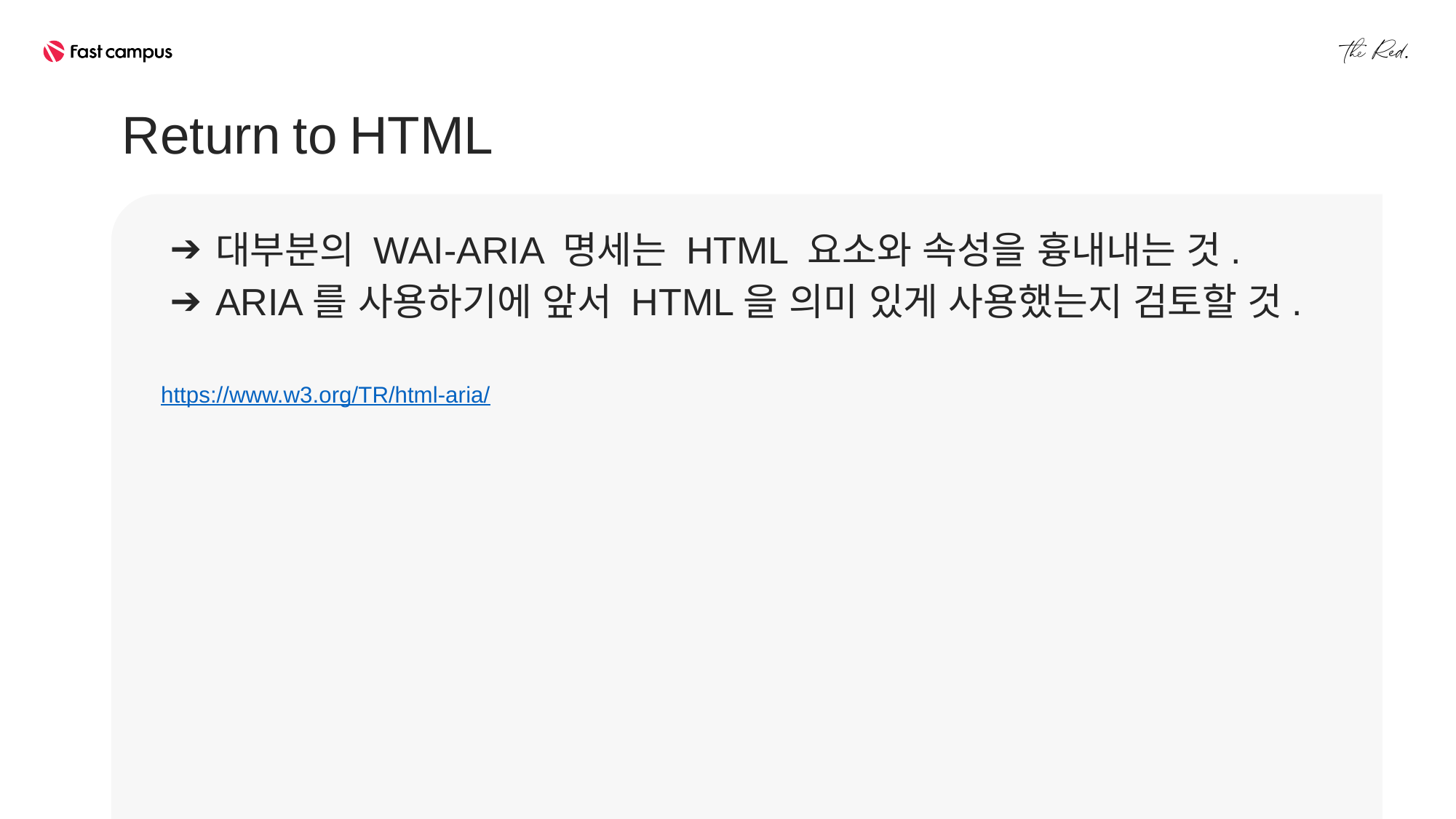

Return to HTML
대부분의 WAI-ARIA 명세는 HTML 요소와 속성을 흉내내는 것.
ARIA를 사용하기에 앞서 HTML을 의미 있게 사용했는지 검토할 것.

https://www.w3.org/TR/html-aria/